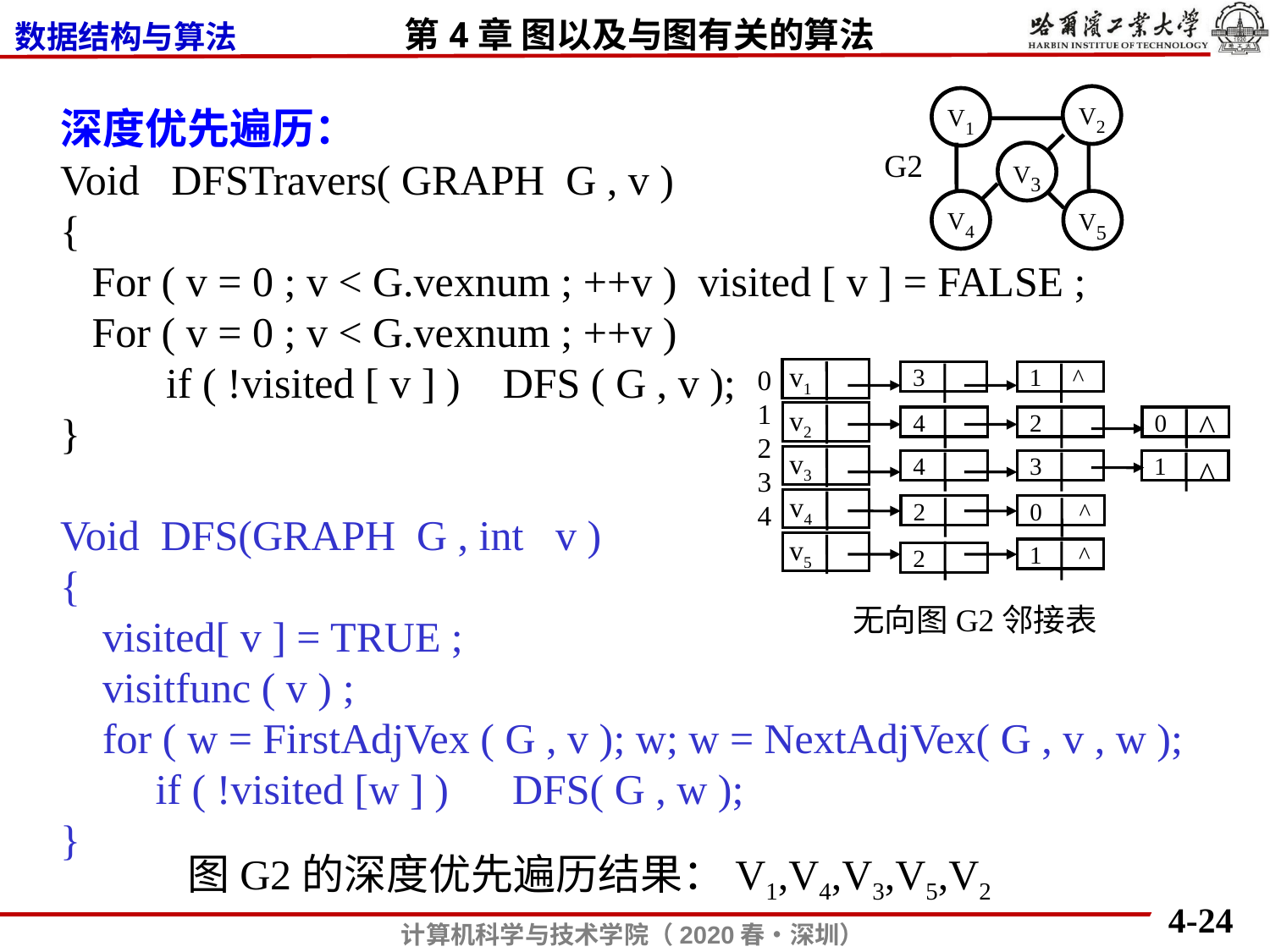

V2
V1

G2

V3

V4
V5

深度优先遍历：
Void   DFSTravers( GRAPH  G , v )
{
   For ( v = 0 ; v < G.vexnum ; ++v )  visited [ v ] = FALSE ;
   For ( v = 0 ; v < G.vexnum ; ++v )
          if ( !visited [ v ] )    DFS ( G , v );
}

Void  DFS(GRAPH  G , int   v )
{
    visited[ v ] = TRUE ;
    visitfunc ( v ) ;
    for ( w = FirstAdjVex ( G , v ); w; w = NextAdjVex( G , v , w );
         if ( !visited [w ] )      DFS( G , w );
}
0
1
2
3
4
 v1

  3

  1     ^

^
 v2

  4

  2

  0

^
 v3

  4

  3

  1

 v4

  2

  0      ^

 v5

  1      ^

  2

无向图G2邻接表
图G2的深度优先遍历结果：V1,V4,V3,V5,V2